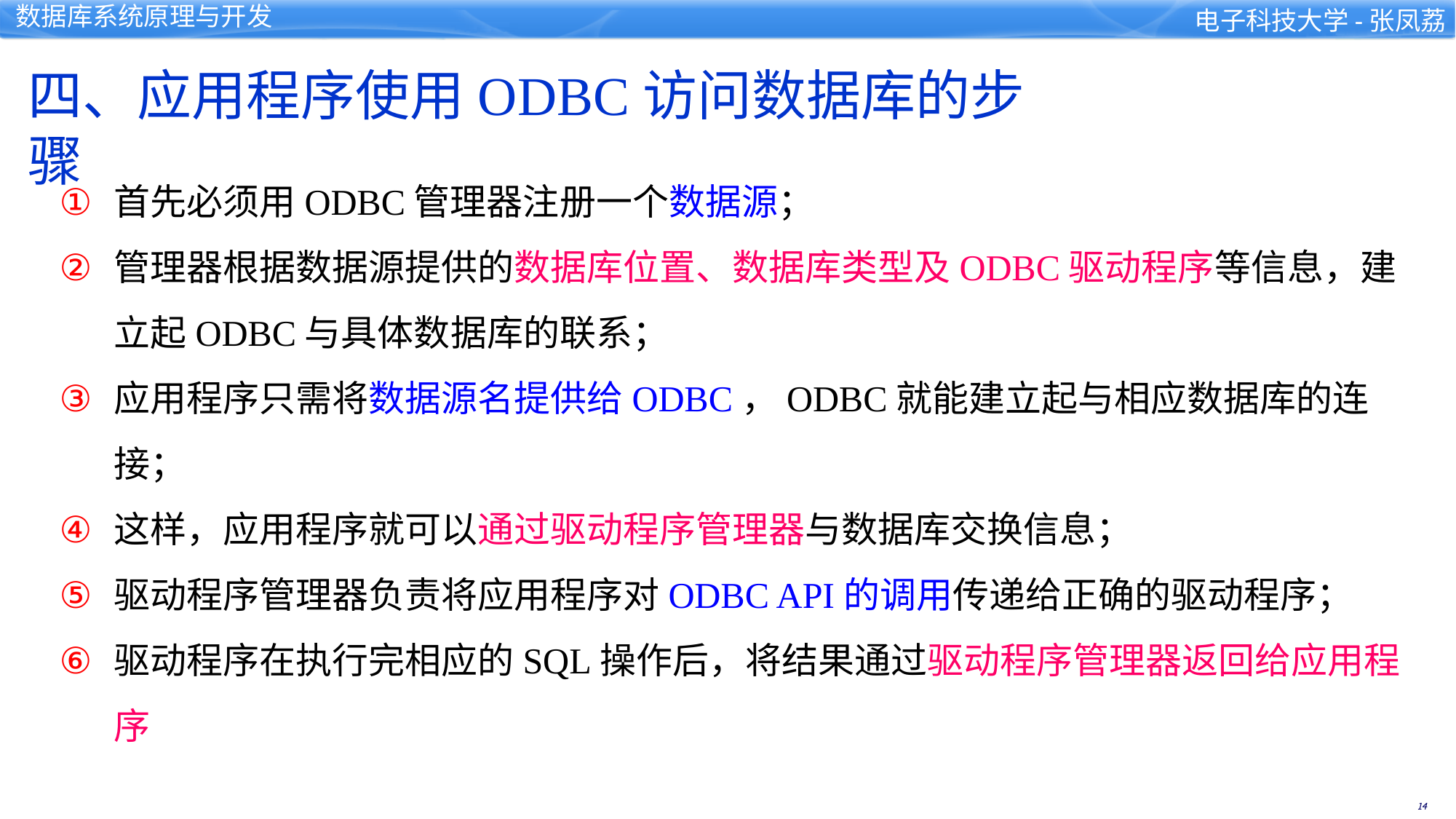

四、应用程序使用ODBC访问数据库的步骤
首先必须用ODBC管理器注册一个数据源；
管理器根据数据源提供的数据库位置、数据库类型及ODBC驱动程序等信息，建立起ODBC与具体数据库的联系；
应用程序只需将数据源名提供给ODBC，ODBC就能建立起与相应数据库的连接；
这样，应用程序就可以通过驱动程序管理器与数据库交换信息；
驱动程序管理器负责将应用程序对ODBC API的调用传递给正确的驱动程序；
驱动程序在执行完相应的SQL操作后，将结果通过驱动程序管理器返回给应用程序